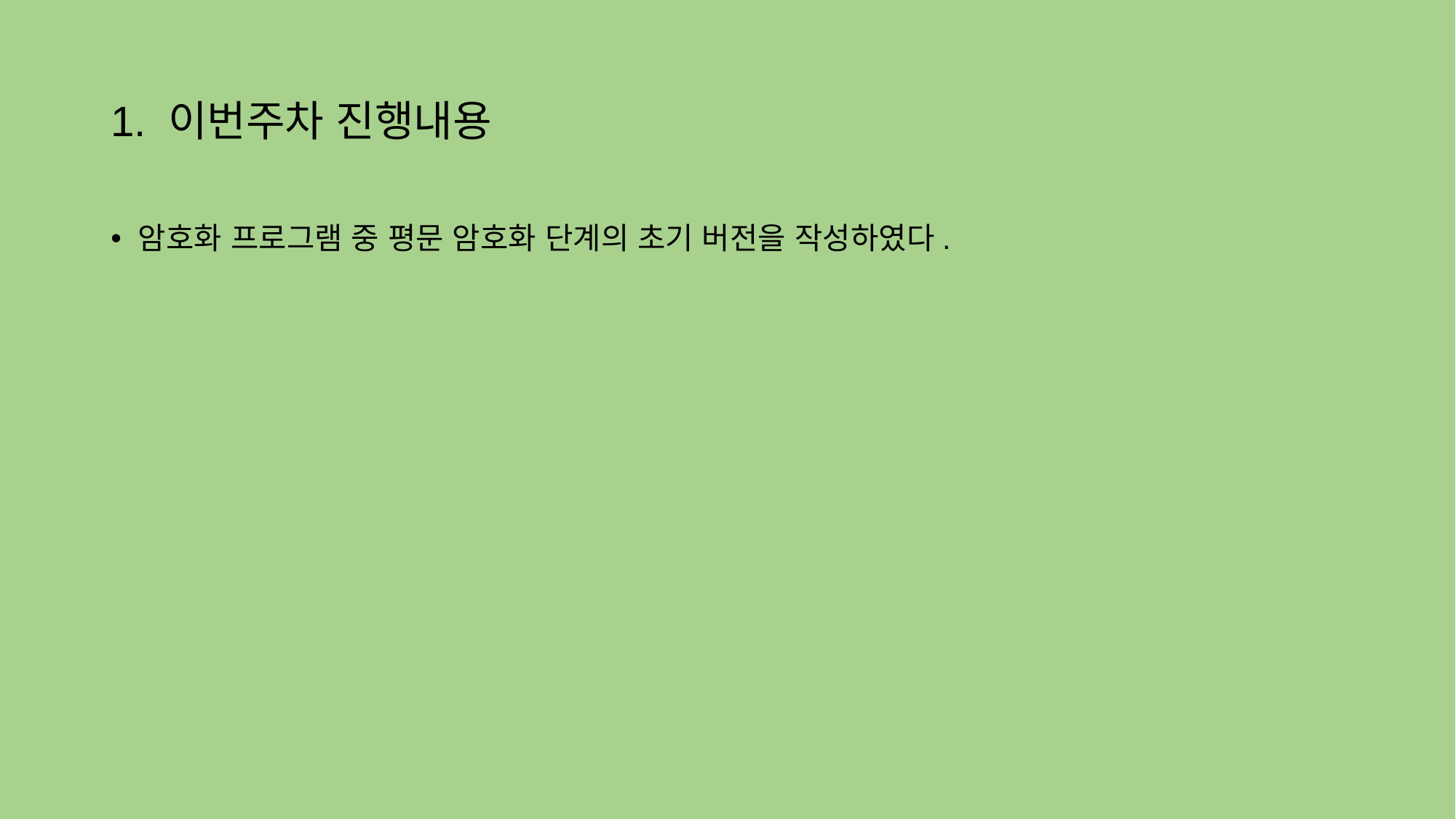

# 1. 이번주차 진행내용
암호화 프로그램 중 평문 암호화 단계의 초기 버전을 작성하였다.